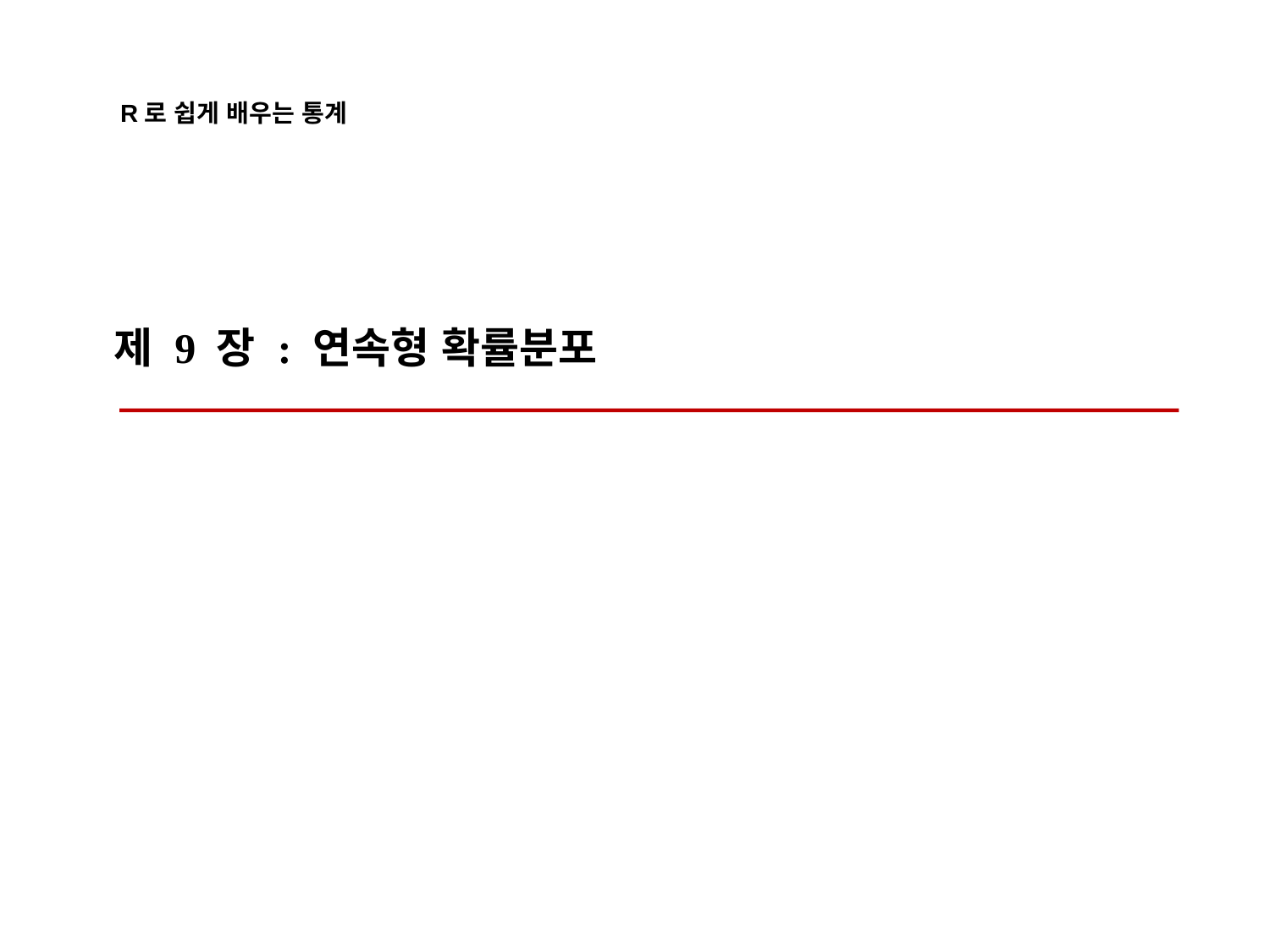

# 제 9 장 : 연속형 확률분포